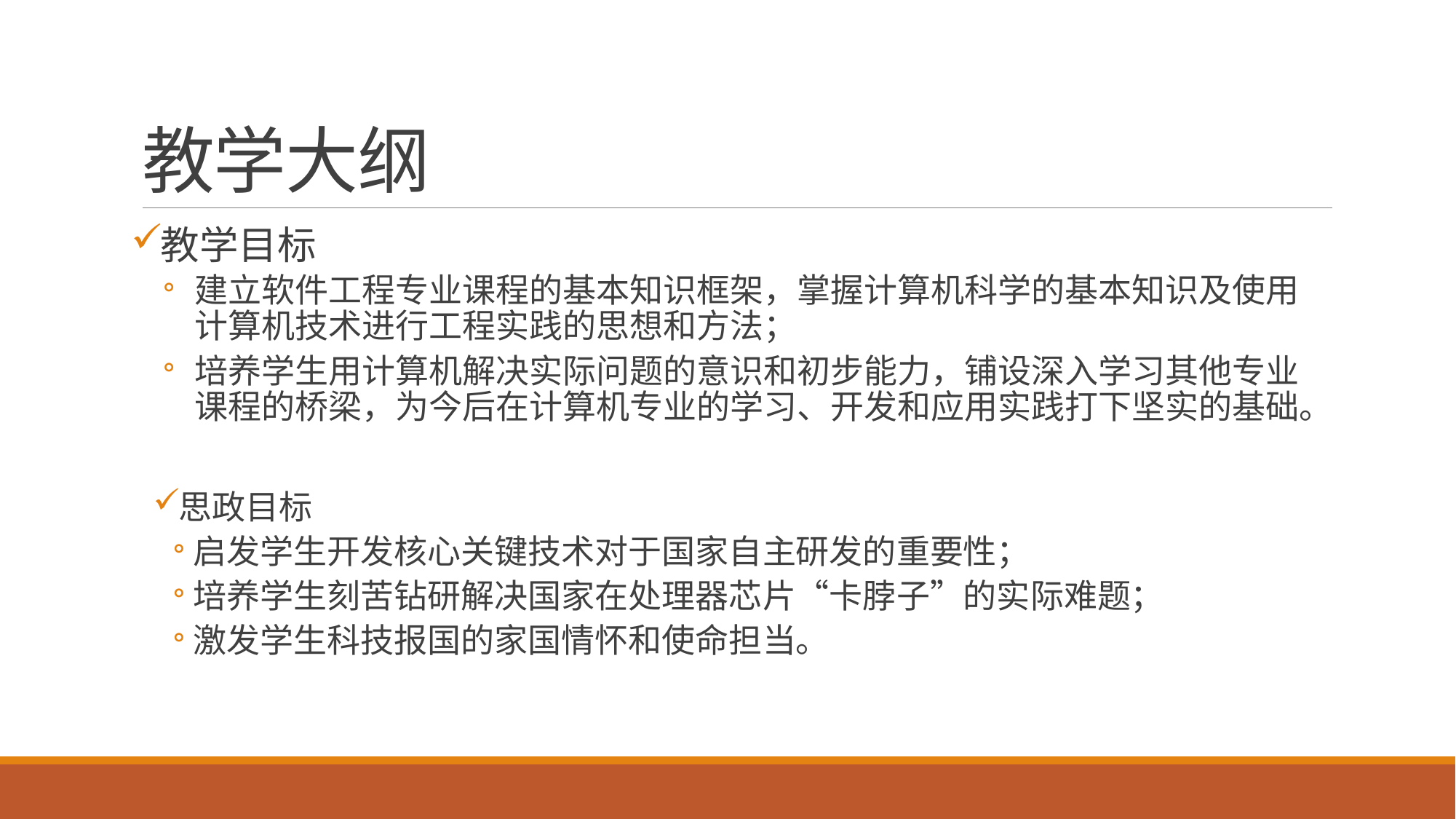

# 教学大纲
教学目标
建立软件工程专业课程的基本知识框架，掌握计算机科学的基本知识及使用计算机技术进行工程实践的思想和方法；
培养学生用计算机解决实际问题的意识和初步能力，铺设深入学习其他专业课程的桥梁，为今后在计算机专业的学习、开发和应用实践打下坚实的基础。

思政目标
启发学生开发核心关键技术对于国家自主研发的重要性；
培养学生刻苦钻研解决国家在处理器芯片“卡脖子”的实际难题；
激发学生科技报国的家国情怀和使命担当。